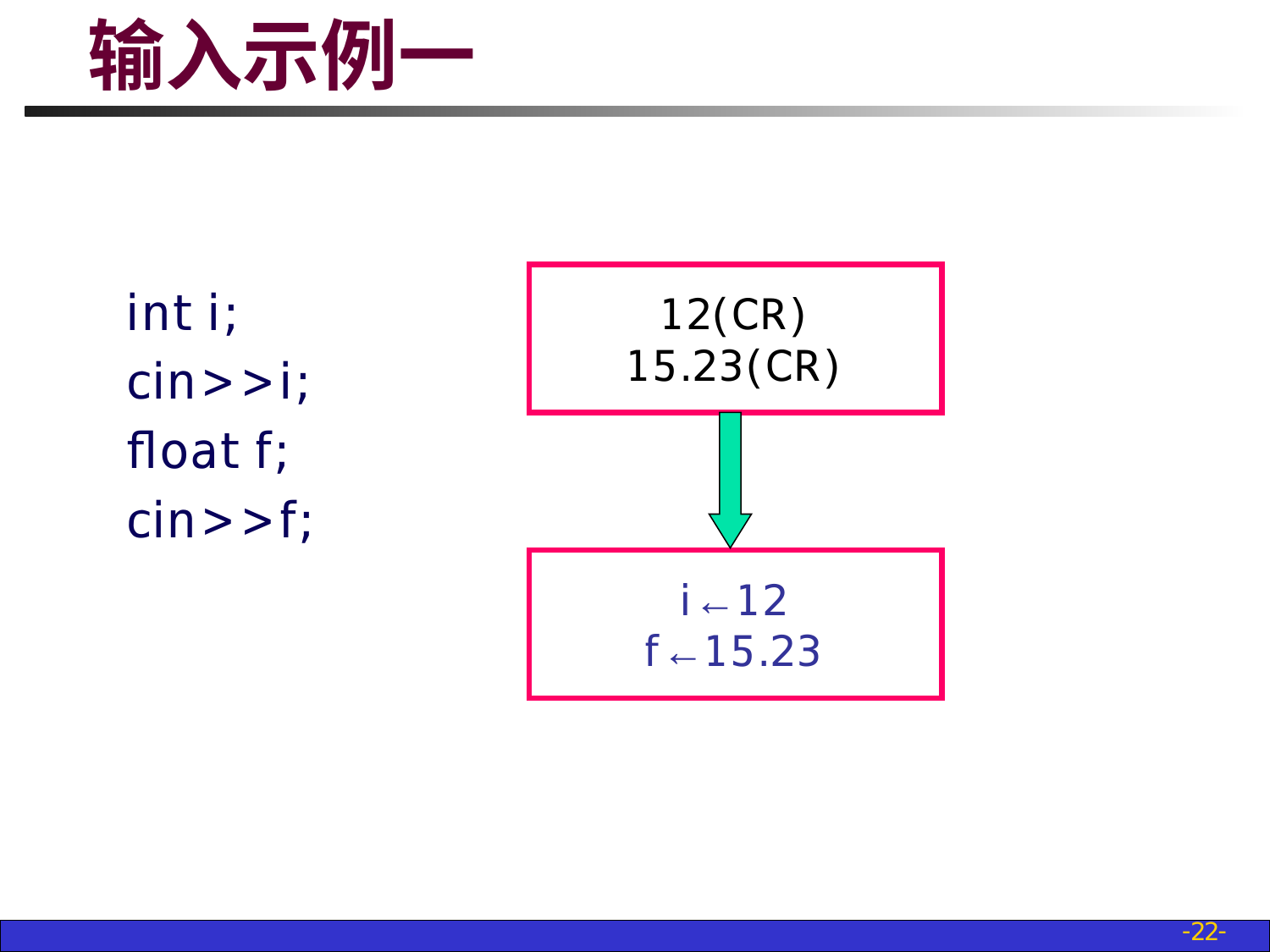

# 输入示例一

int i;
cin>>i;
float f;
cin>>f;
12(CR)
15.23(CR)

i←12
f←15.23
-22-